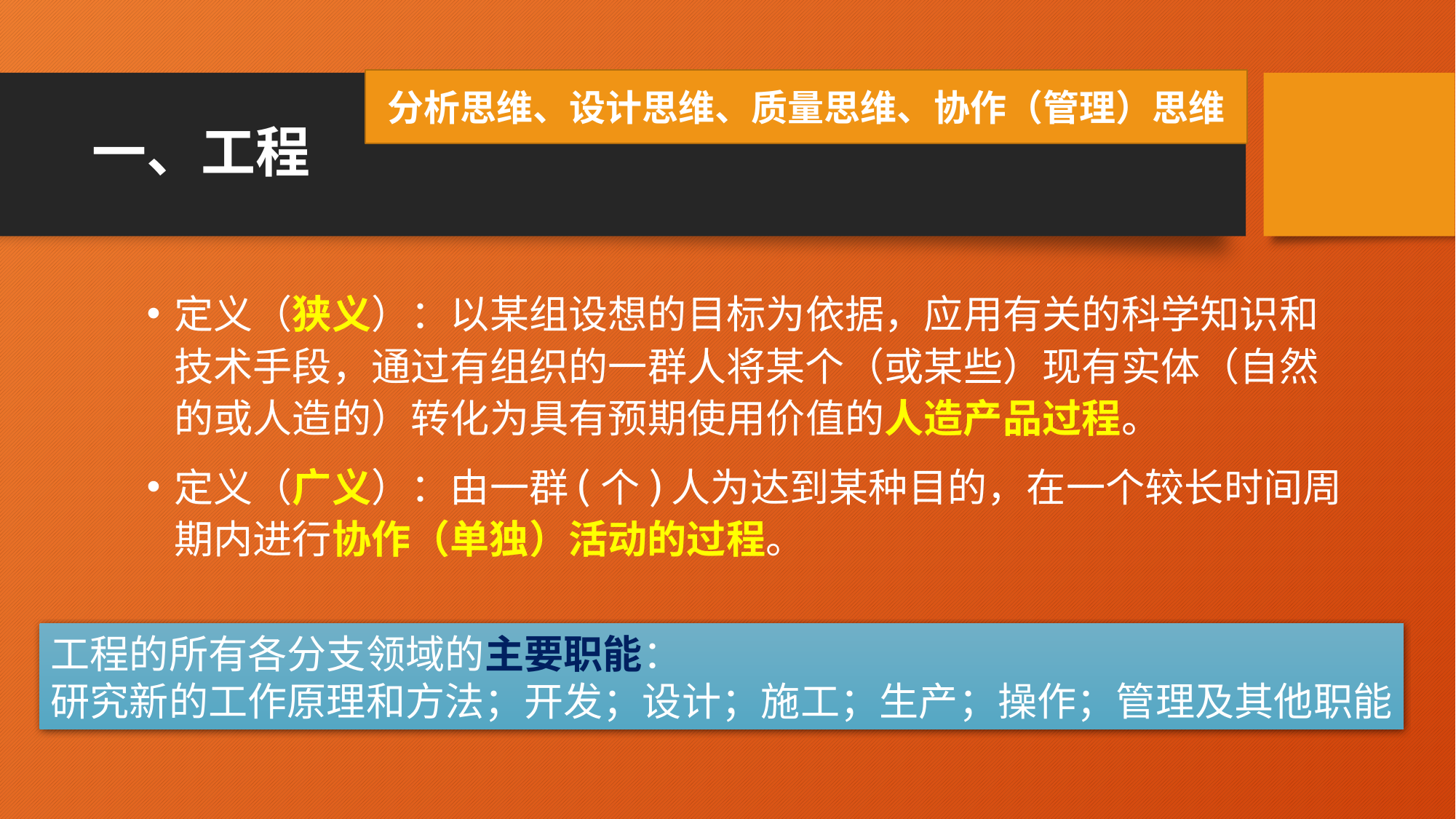

分析思维、设计思维、质量思维、协作（管理）思维
# 一、工程
定义（狭义）：以某组设想的目标为依据，应用有关的科学知识和技术手段，通过有组织的一群人将某个（或某些）现有实体（自然的或人造的）转化为具有预期使用价值的人造产品过程。
定义（广义）：由一群(个)人为达到某种目的，在一个较长时间周期内进行协作（单独）活动的过程。

工程的所有各分支领域的主要职能：
研究新的工作原理和方法；开发；设计；施工；生产；操作；管理及其他职能